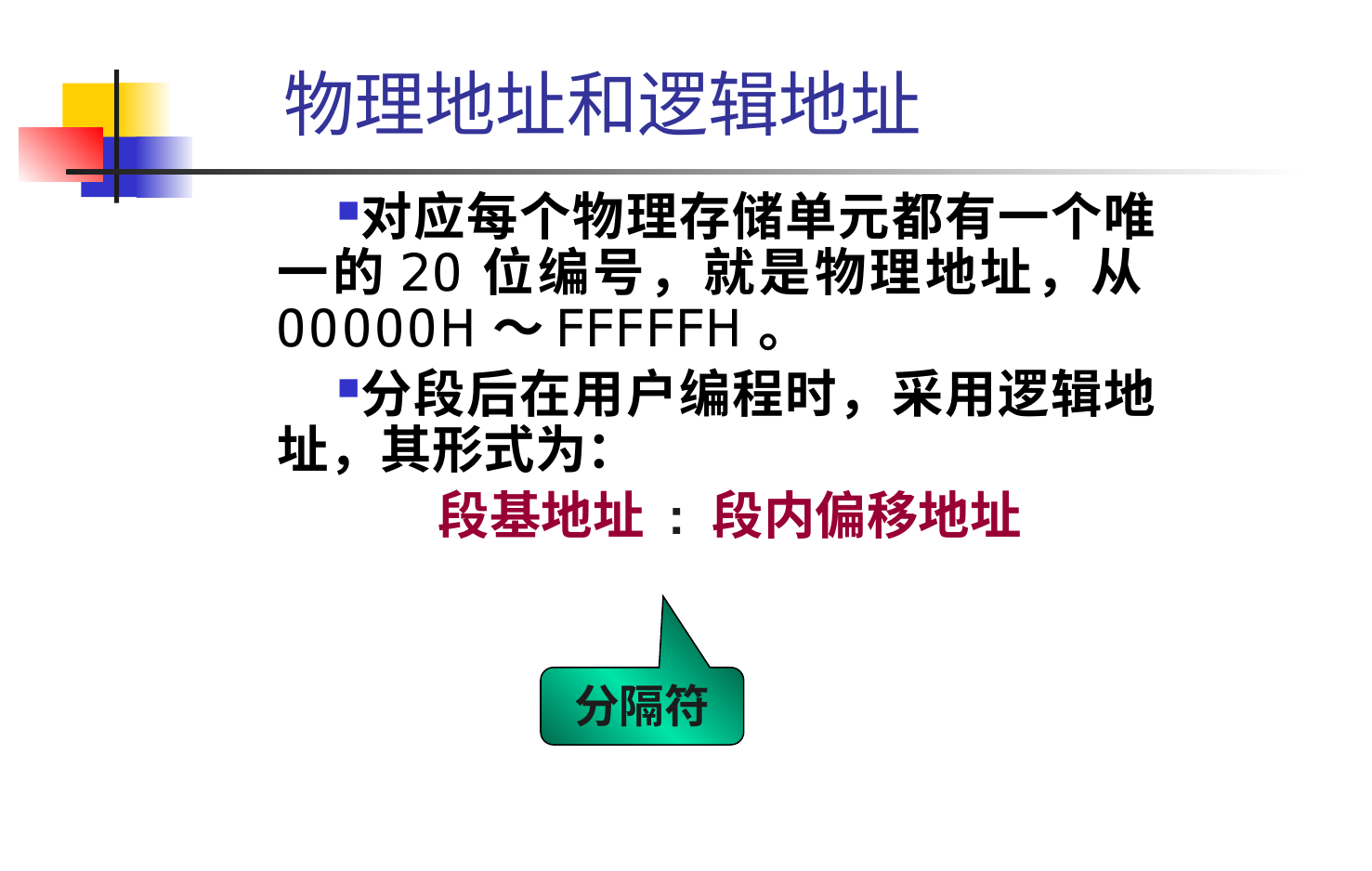

物理地址和逻辑地址
对应每个物理存储单元都有一个唯一的20位编号，就是物理地址，从00000H～FFFFFH。
分段后在用户编程时，采用逻辑地址，其形式为：
段基地址 : 段内偏移地址
分隔符